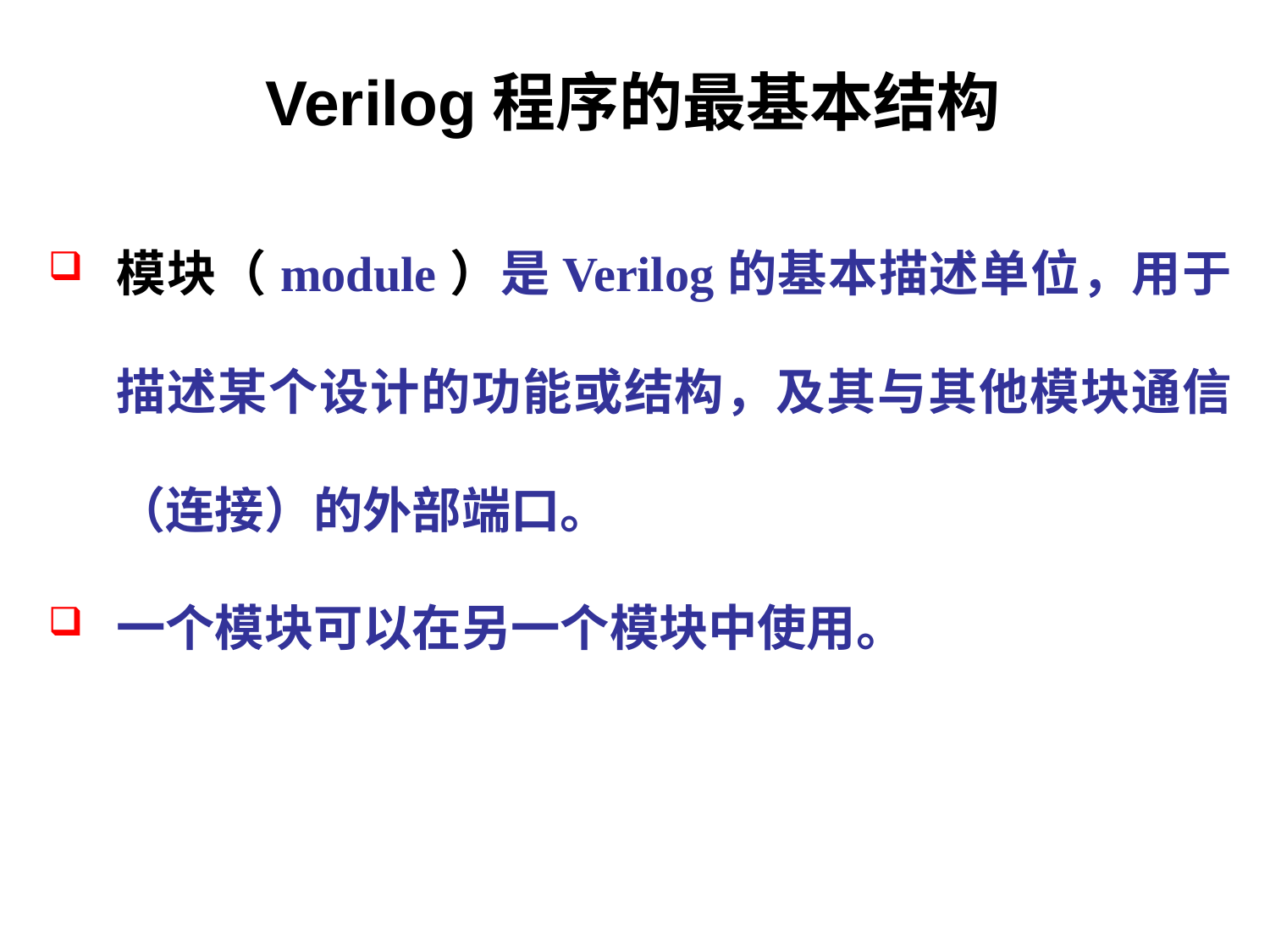

Verilog程序的最基本结构
模块（module）是Verilog的基本描述单位，用于描述某个设计的功能或结构，及其与其他模块通信（连接）的外部端口。
一个模块可以在另一个模块中使用。
3